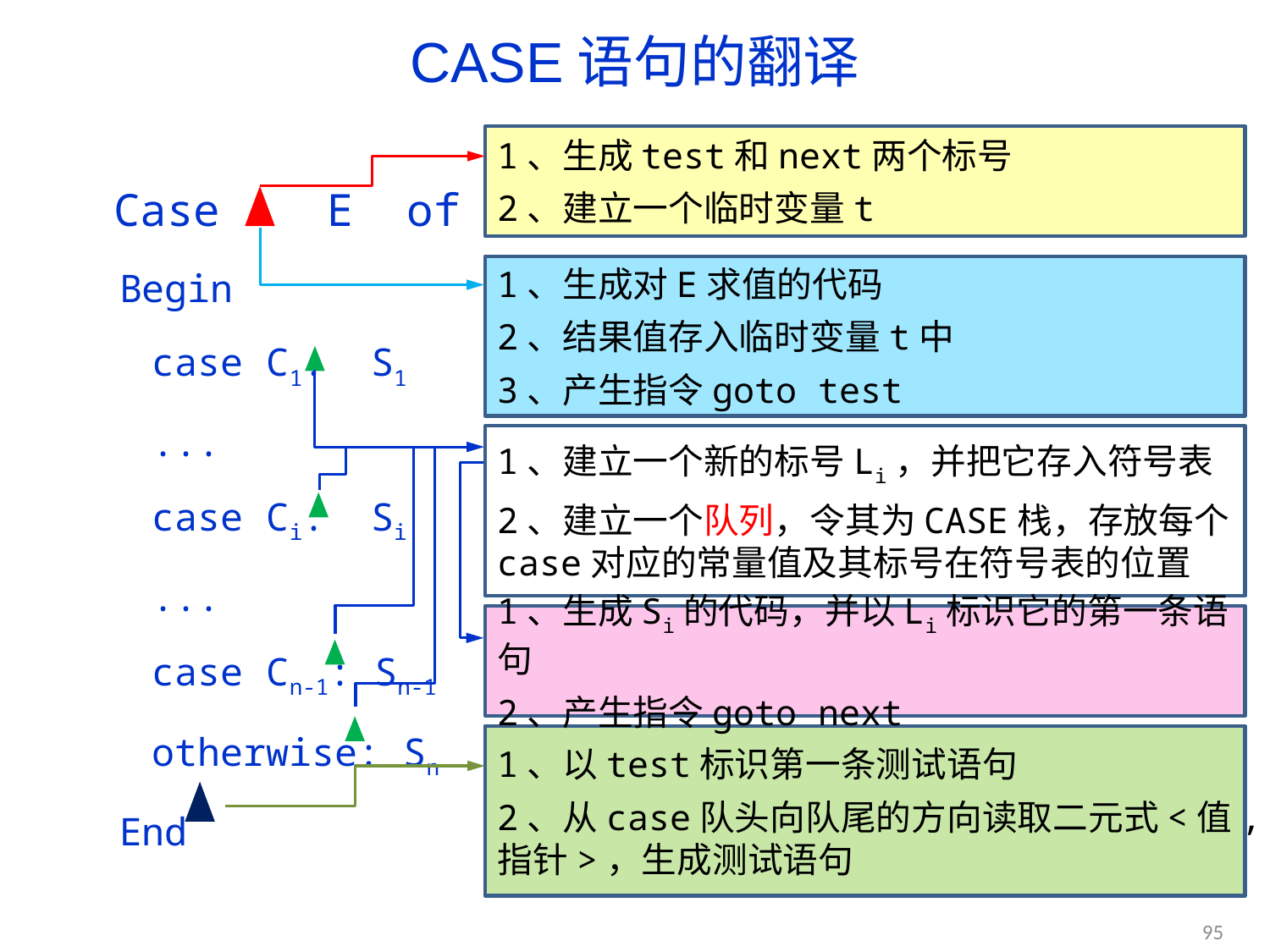

# CASE语句的翻译
1、生成test和next两个标号
2、建立一个临时变量t

1、生成对E求值的代码
2、结果值存入临时变量t中
3、产生指令goto test

 Case    E  of
Begin
case C1:  S1
...
case Ci:  Si
...
case Cn-1: Sn-1
otherwise: Sn
End

1、建立一个新的标号Li，并把它存入符号表
2、建立一个队列，令其为CASE栈，存放每个case对应的常量值及其标号在符号表的位置

1、生成Si的代码，并以Li标识它的第一条语句
2、产生指令goto next

1、以test标识第一条测试语句
2、从case队头向队尾的方向读取二元式<值,指针>，生成测试语句

95